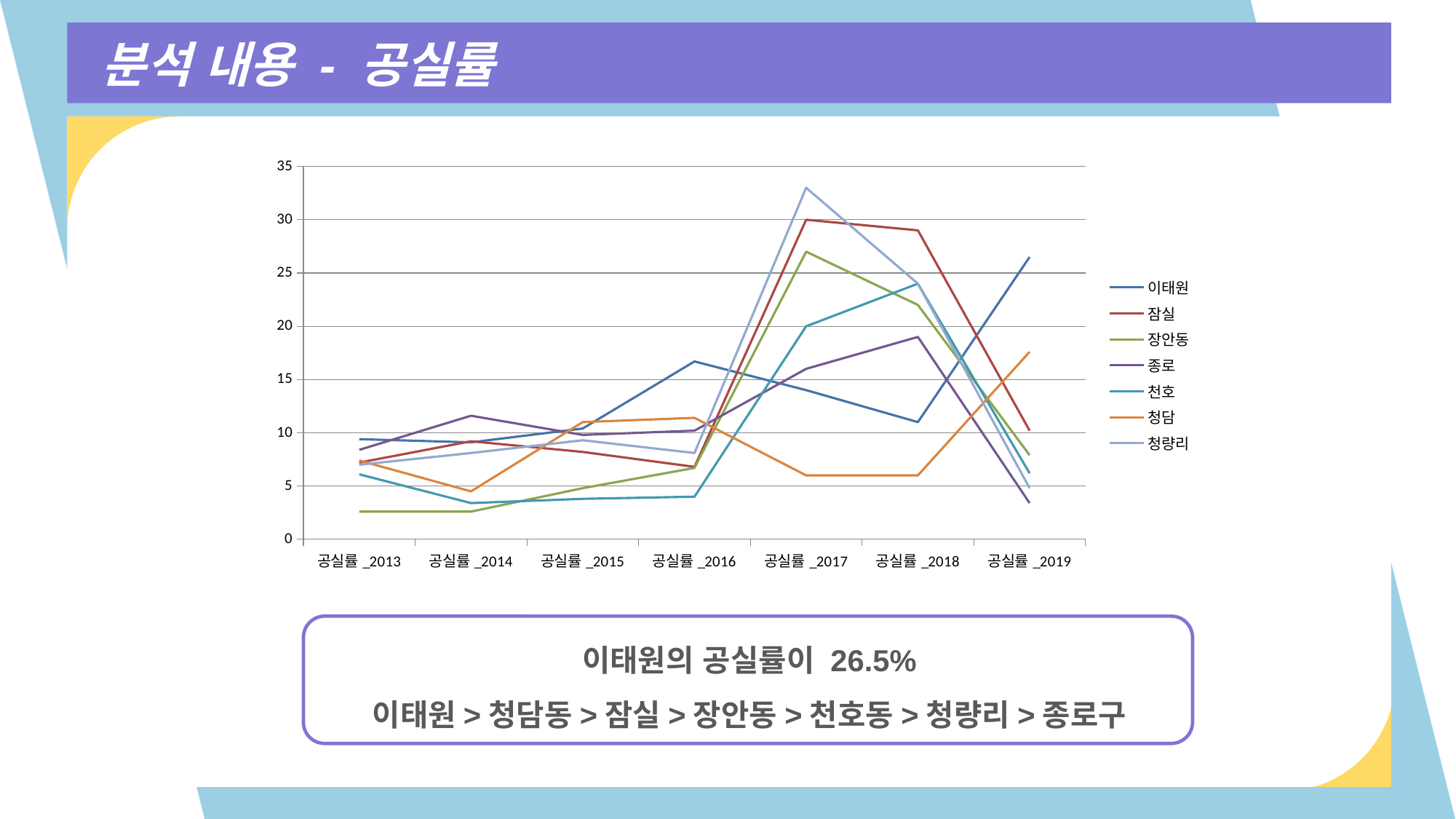

분석 내용 - 공실률

### Chart

| Category | 이태원 | 잠실 | 장안동 | 종로 | 천호 | 청담 | 청량리 |
|---|---|---|---|---|---|---|---|
| 공실률_2013 | 9.4 | 7.2 | 2.6 | 8.4 | 6.1 | 7.4 | 7.0 |
| 공실률_2014 | 9.1 | 9.2 | 2.6 | 11.6 | 3.4 | 4.5 | 8.1 |
| 공실률_2015 | 10.4 | 8.2 | 4.8 | 9.8 | 3.8 | 11.0 | 9.3 |
| 공실률_2016 | 16.7 | 6.8 | 6.7 | 10.2 | 4.0 | 11.4 | 8.1 |
| 공실률_2017 | 14.0 | 30.0 | 27.0 | 16.0 | 20.0 | 6.0 | 33.0 |
| 공실률_2018 | 11.0 | 29.0 | 22.0 | 19.0 | 24.0 | 6.0 | 24.0 |
| 공실률_2019 | 26.5 | 10.2 | 7.9 | 3.4 | 6.2 | 17.6 | 4.8 |
이태원의 공실률이 26.5%
이태원>청담동>잠실>장안동>천호동>청량리>종로구